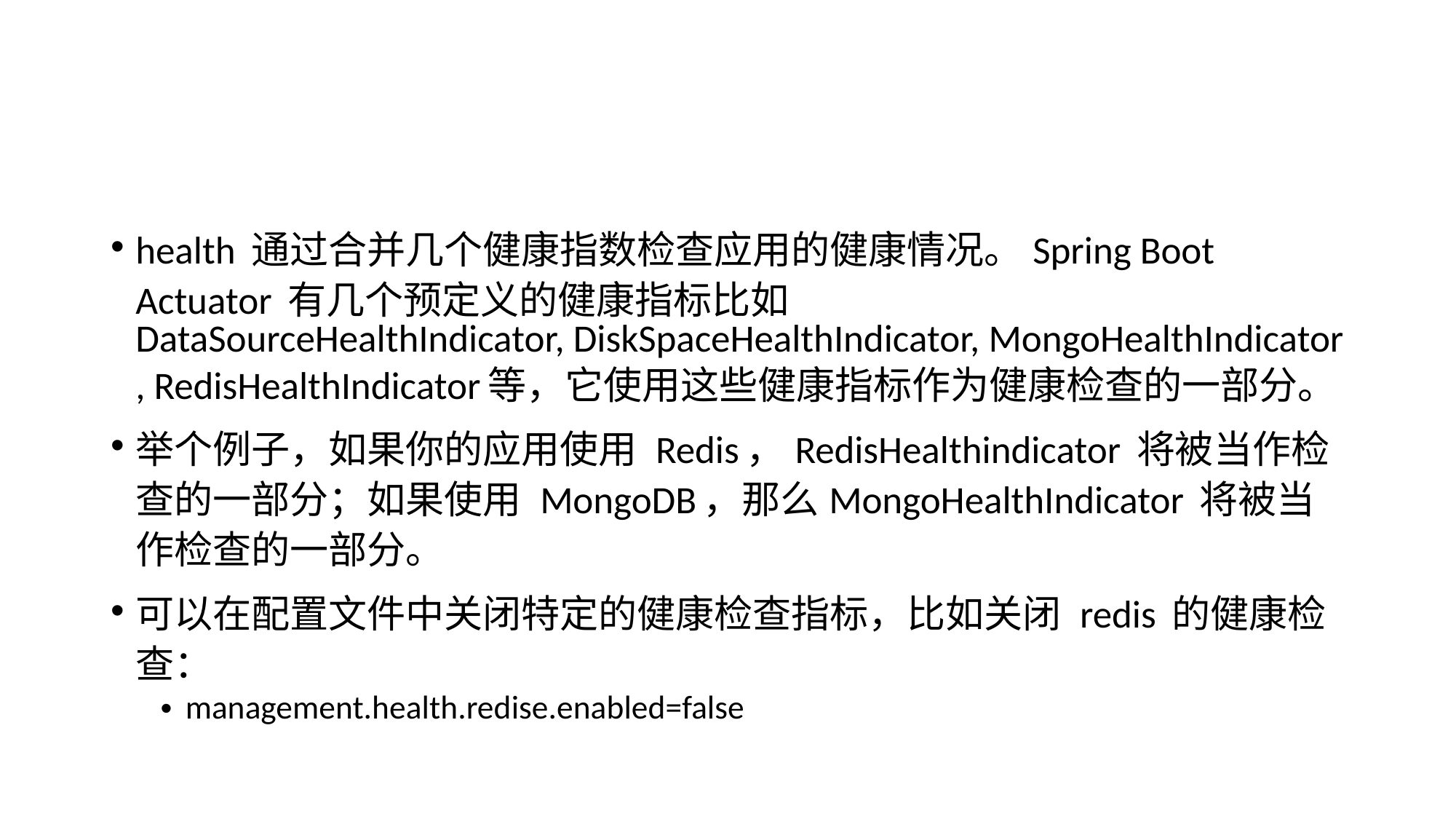

#
health 通过合并几个健康指数检查应用的健康情况。Spring Boot Actuator 有几个预定义的健康指标比如DataSourceHealthIndicator, DiskSpaceHealthIndicator, MongoHealthIndicator, RedisHealthIndicator等，它使用这些健康指标作为健康检查的一部分。
举个例子，如果你的应用使用 Redis，RedisHealthindicator 将被当作检查的一部分；如果使用 MongoDB，那么MongoHealthIndicator 将被当作检查的一部分。
可以在配置文件中关闭特定的健康检查指标，比如关闭 redis 的健康检查：
management.health.redise.enabled=false